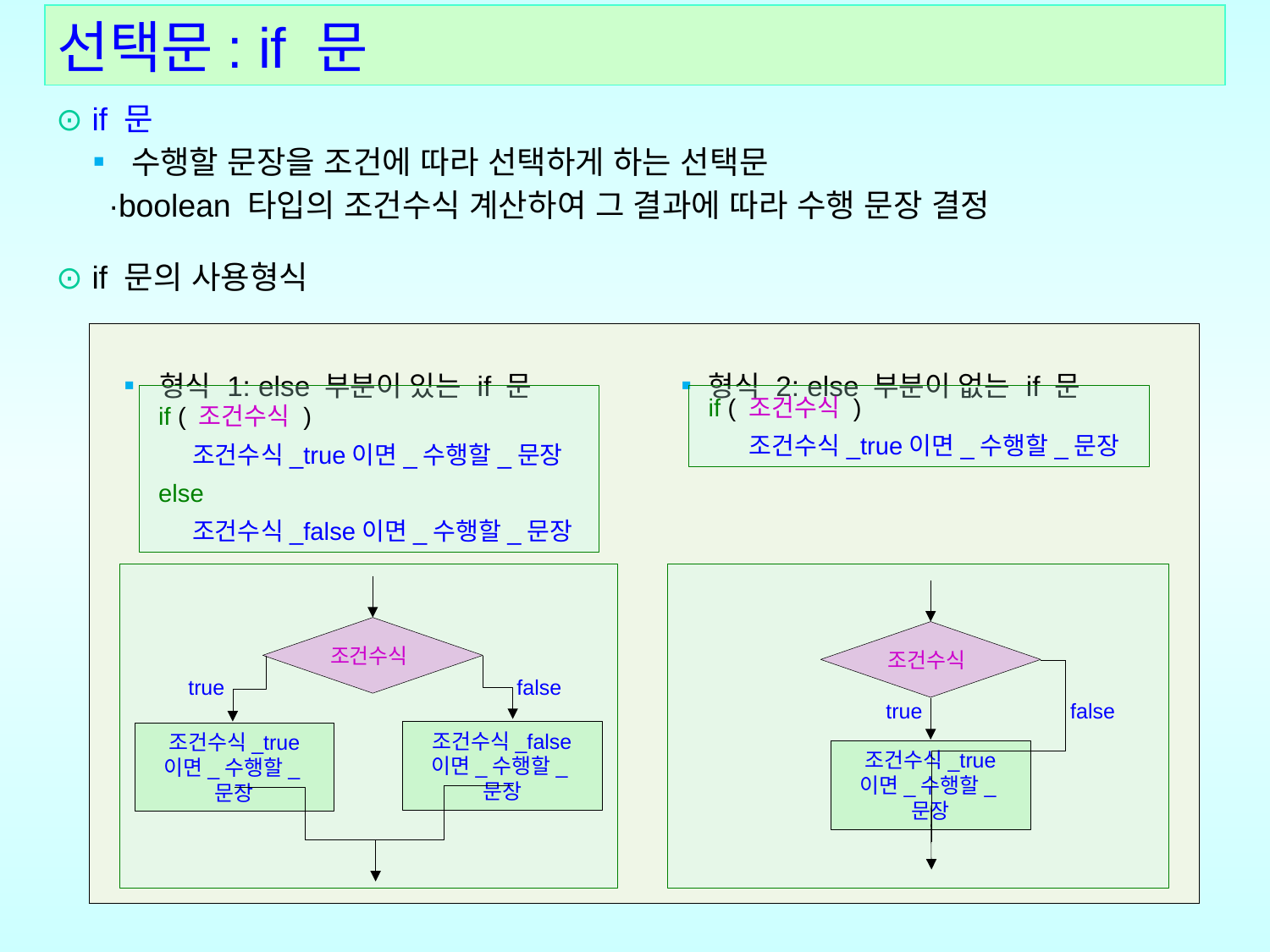

선택문: if 문
⊙ if 문
   ▪ 수행할 문장을 조건에 따라 선택하게 하는 선택문
      ∙boolean 타입의 조건수식 계산하여 그 결과에 따라 수행 문장 결정

⊙ if 문의 사용형식
| ▪ 형식 1: else 부분이 있는 if 문 ▪ 형식 2: else 부분이 없는 if 문 |
| --- |
 if ( 조건수식 )
     조건수식_true이면_수행할_문장
 else
     조건수식_false이면_수행할_문장
 if ( 조건수식 )
      조건수식_true이면_수행할_문장

조건수식
조건수식
true
false
false
true
조건수식_false
이면_수행할_문장
조건수식_true
이면_수행할_문장
조건수식_true
이면_수행할_문장